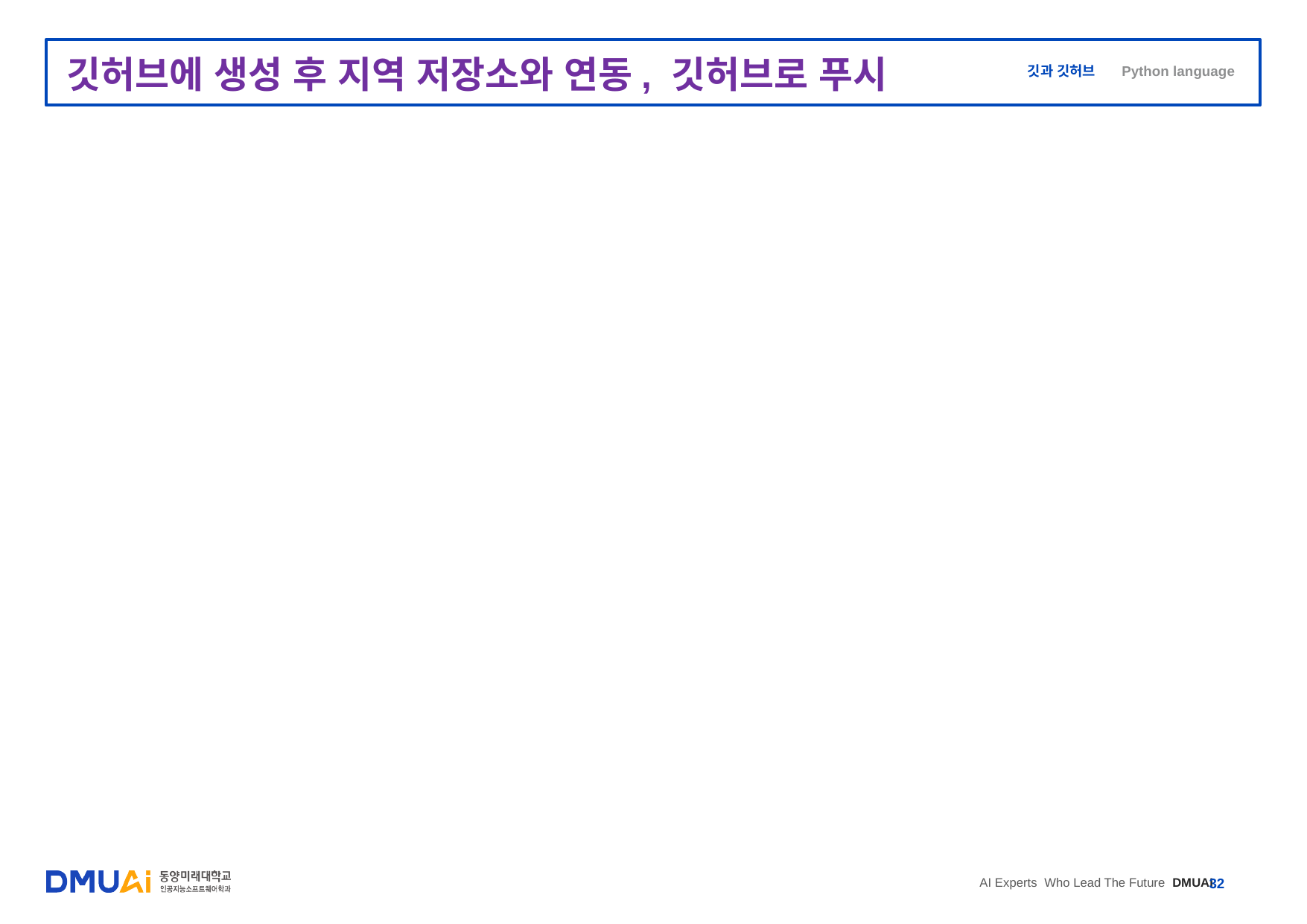

# 깃허브에 생성 후 지역 저장소와 연동, 깃허브로 푸시